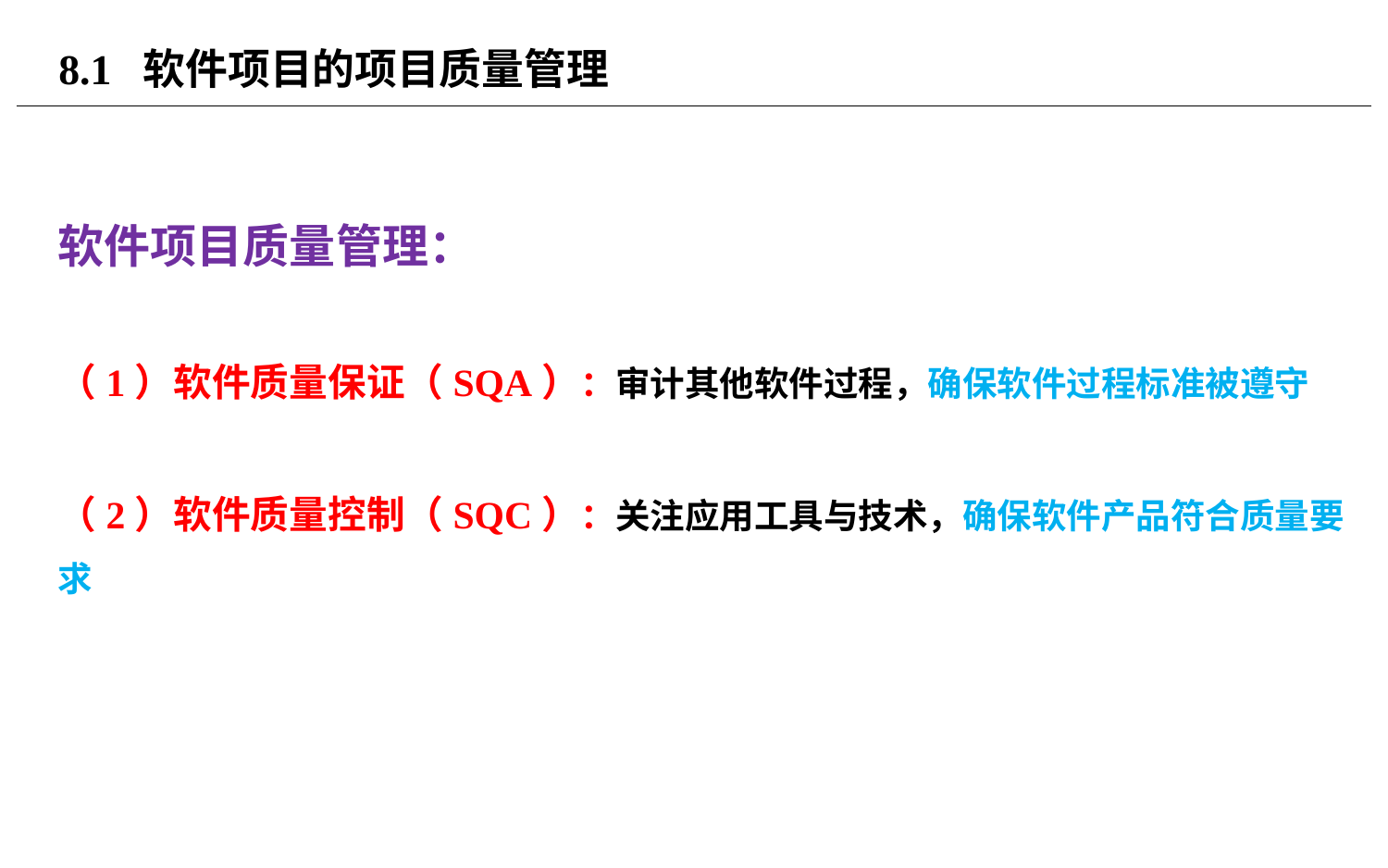

# 8.1  软件项目的项目质量管理
软件项目质量管理：

（1）软件质量保证（SQA）：审计其他软件过程，确保软件过程标准被遵守

（2）软件质量控制（SQC）：关注应用工具与技术，确保软件产品符合质量要求